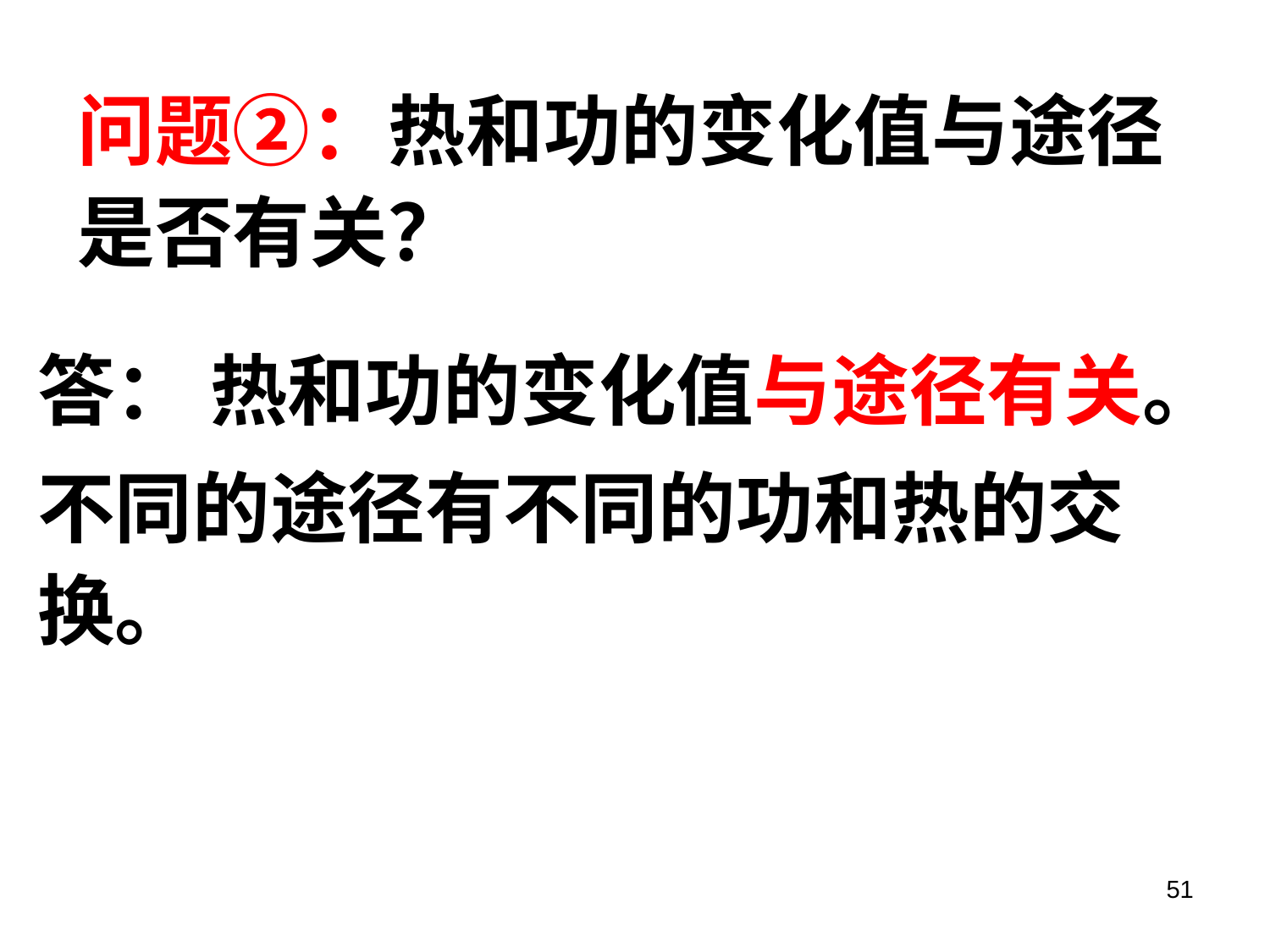

问题②：热和功的变化值与途径是否有关？

答： 热和功的变化值与途径有关。
不同的途径有不同的功和热的交换。
51